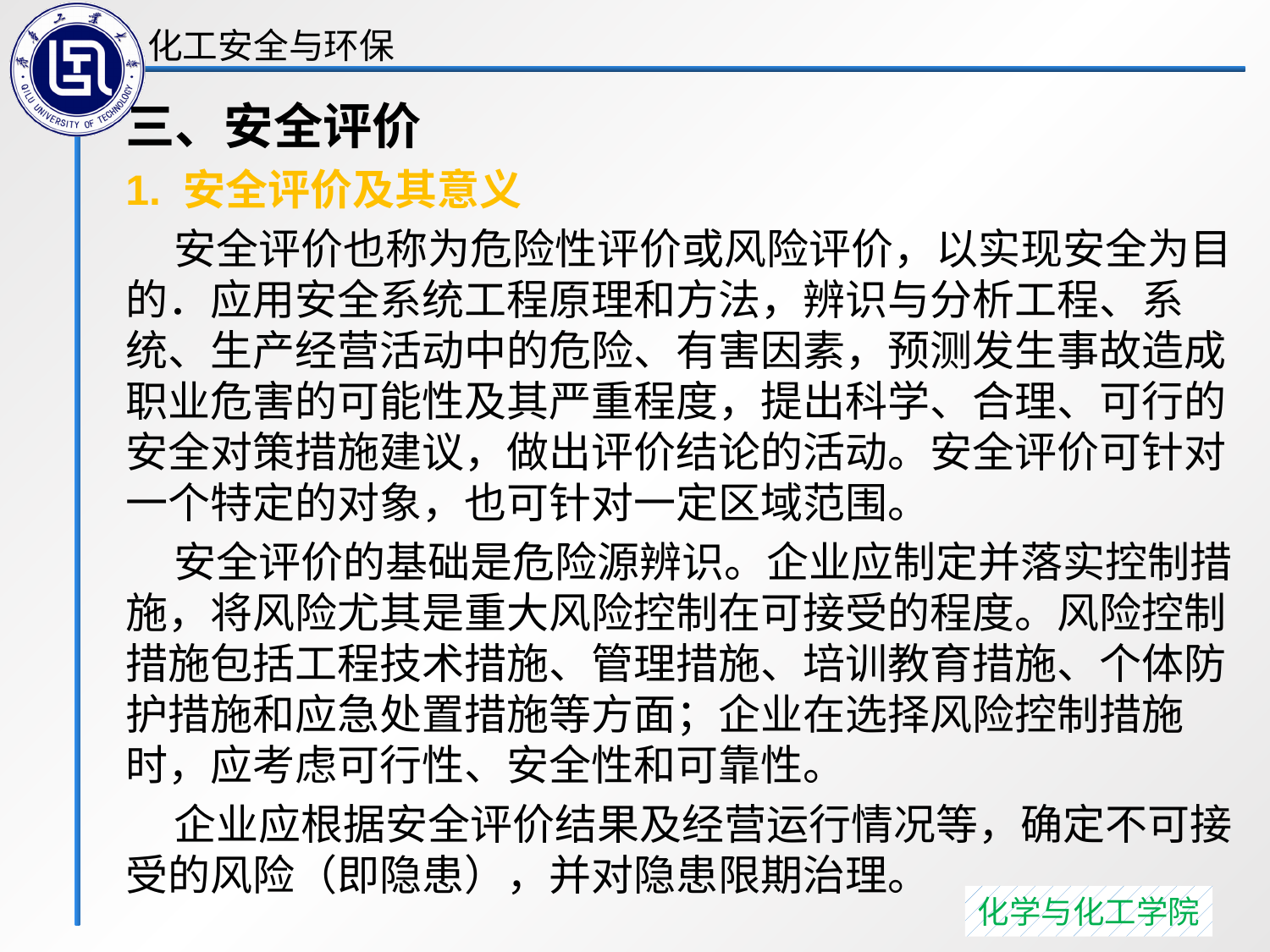

三、安全评价
1. 安全评价及其意义
    安全评价也称为危险性评价或风险评价，以实现安全为目的．应用安全系统工程原理和方法，辨识与分析工程、系统、生产经营活动中的危险、有害因素，预测发生事故造成职业危害的可能性及其严重程度，提出科学、合理、可行的安全对策措施建议，做出评价结论的活动。安全评价可针对一个特定的对象，也可针对一定区域范围。
    安全评价的基础是危险源辨识。企业应制定并落实控制措施，将风险尤其是重大风险控制在可接受的程度。风险控制措施包括工程技术措施、管理措施、培训教育措施、个体防护措施和应急处置措施等方面；企业在选择风险控制措施时，应考虑可行性、安全性和可靠性。
    企业应根据安全评价结果及经营运行情况等，确定不可接受的风险（即隐患），并对隐患限期治理。